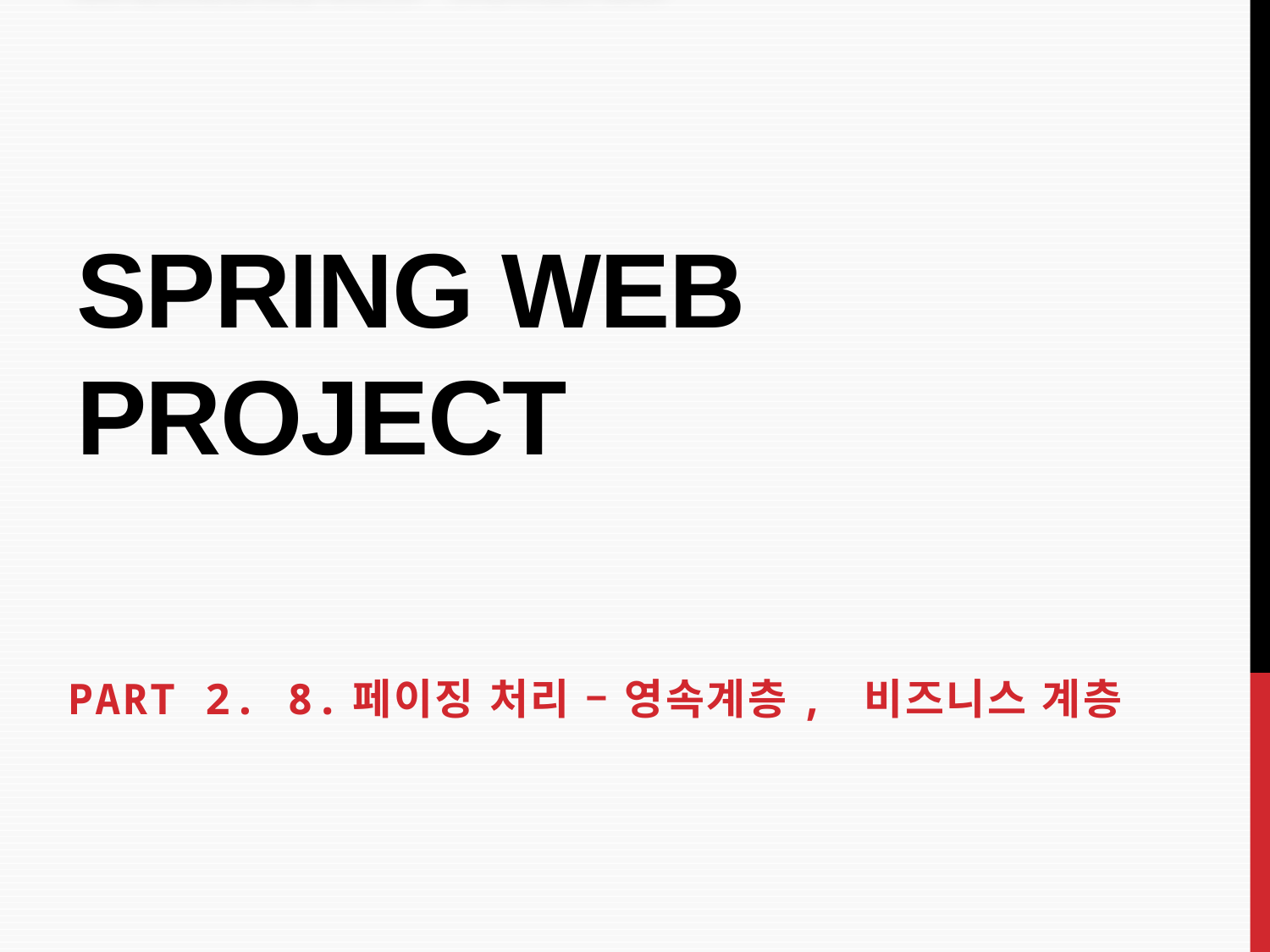

# Spring Web Project
PART 2. 8.페이징 처리 – 영속계층, 비즈니스 계층